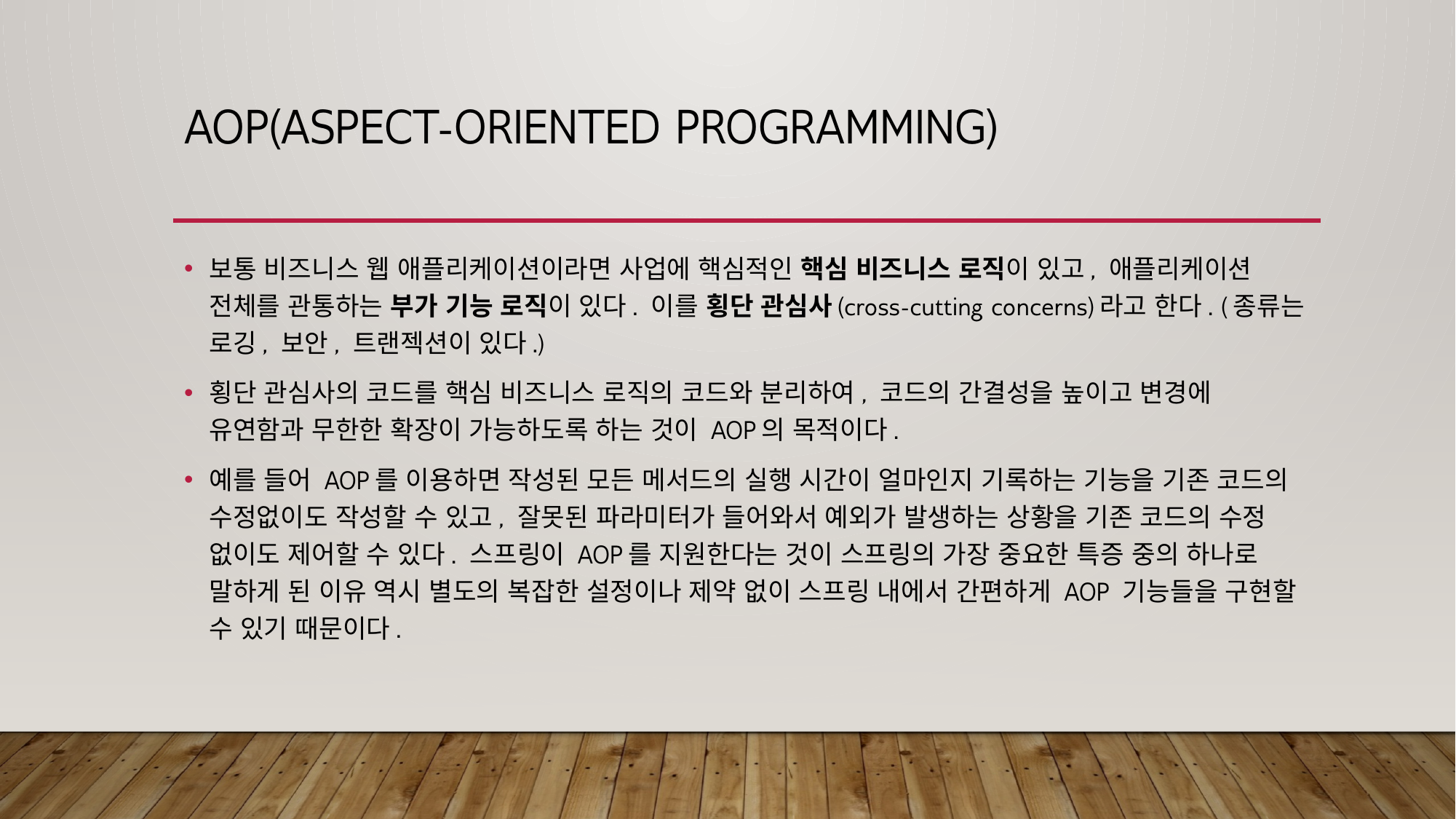

# AOP(Aspect-Oriented Programming)
보통 비즈니스 웹 애플리케이션이라면 사업에 핵심적인 핵심 비즈니스 로직이 있고, 애플리케이션 전체를 관통하는 부가 기능 로직이 있다. 이를 횡단 관심사(cross-cutting concerns)라고 한다. (종류는 로깅, 보안, 트랜젝션이 있다.)
횡단 관심사의 코드를 핵심 비즈니스 로직의 코드와 분리하여, 코드의 간결성을 높이고 변경에 유연함과 무한한 확장이 가능하도록 하는 것이 AOP의 목적이다.
예를 들어 AOP를 이용하면 작성된 모든 메서드의 실행 시간이 얼마인지 기록하는 기능을 기존 코드의 수정없이도 작성할 수 있고, 잘못된 파라미터가 들어와서 예외가 발생하는 상황을 기존 코드의 수정 없이도 제어할 수 있다. 스프링이 AOP를 지원한다는 것이 스프링의 가장 중요한 특증 중의 하나로 말하게 된 이유 역시 별도의 복잡한 설정이나 제약 없이 스프링 내에서 간편하게 AOP 기능들을 구현할 수 있기 때문이다.